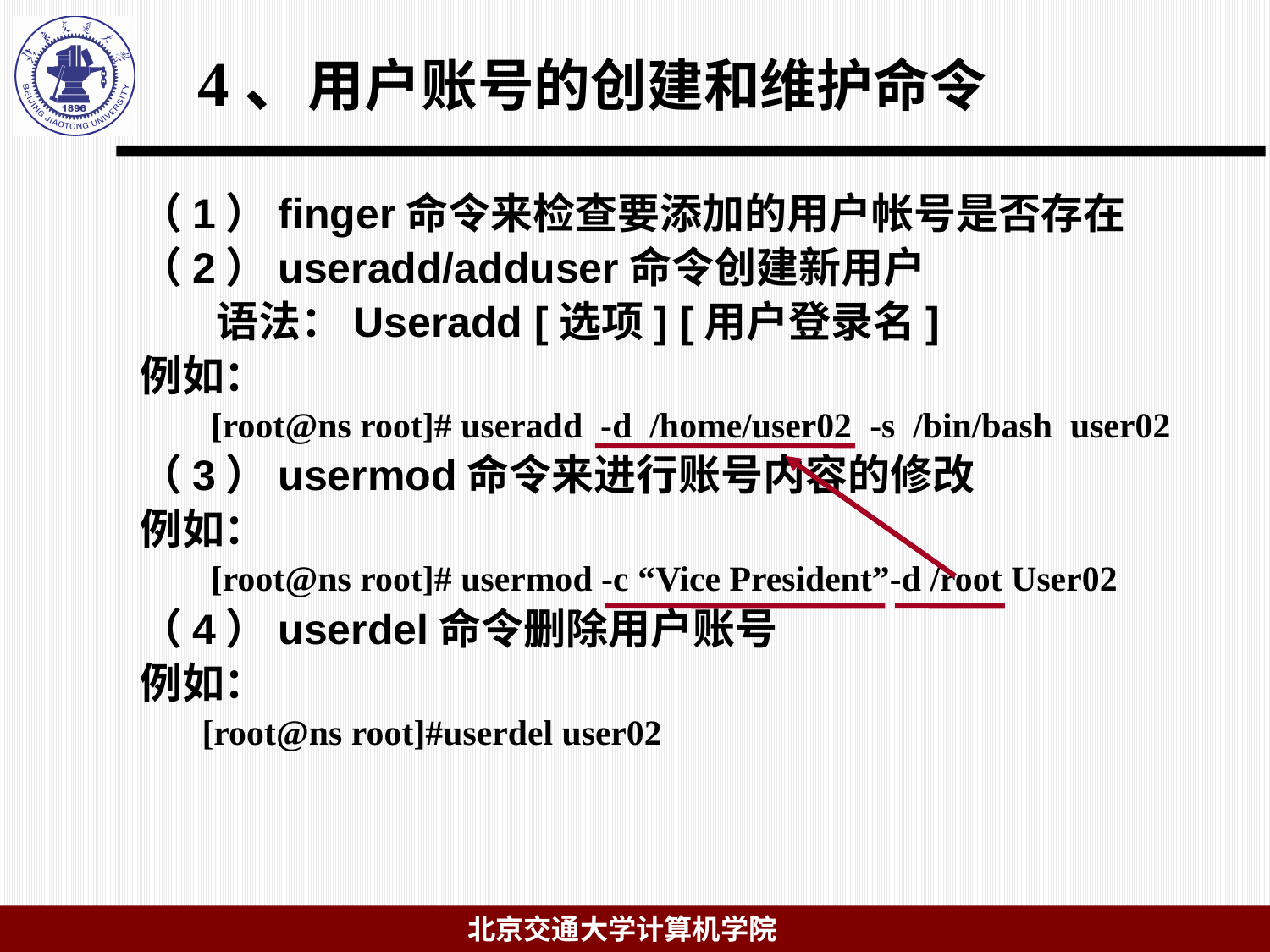

# 4、用户账号的创建和维护命令
（1）finger命令来检查要添加的用户帐号是否存在
（2）useradd/adduser命令创建新用户
       语法：Useradd [选项] [用户登录名]
例如：
        [root@ns root]# useradd  -d  /home/user02  -s  /bin/bash  user02
（3）usermod命令来进行账号内容的修改
例如：
        [root@ns root]# usermod -c “Vice President”-d /root User02
（4）userdel命令删除用户账号
例如：
       [root@ns root]#userdel user02